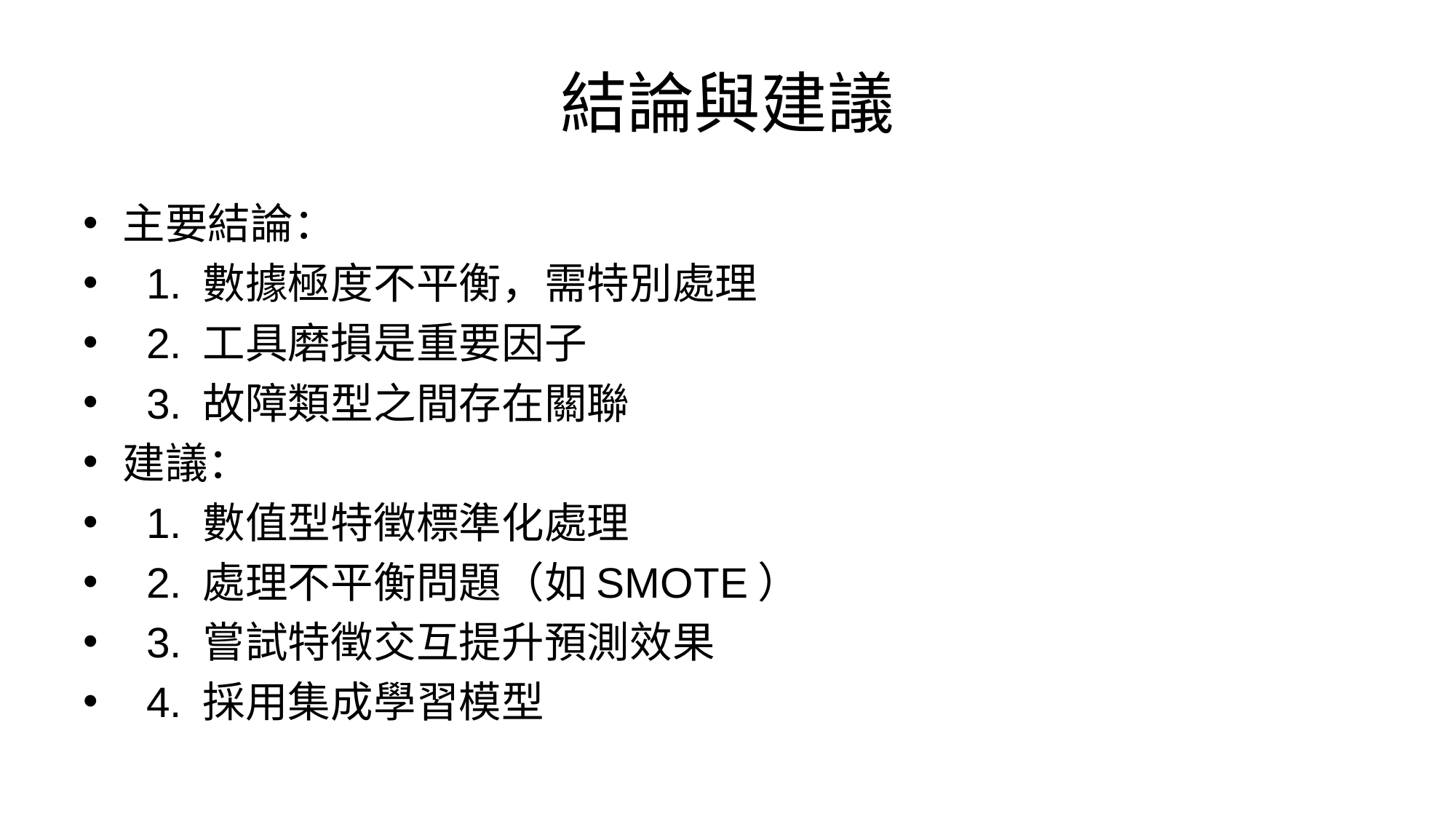

# 結論與建議
主要結論：
  1. 數據極度不平衡，需特別處理
  2. 工具磨損是重要因子
  3. 故障類型之間存在關聯
建議：
  1. 數值型特徵標準化處理
  2. 處理不平衡問題（如SMOTE）
  3. 嘗試特徵交互提升預測效果
  4. 採用集成學習模型